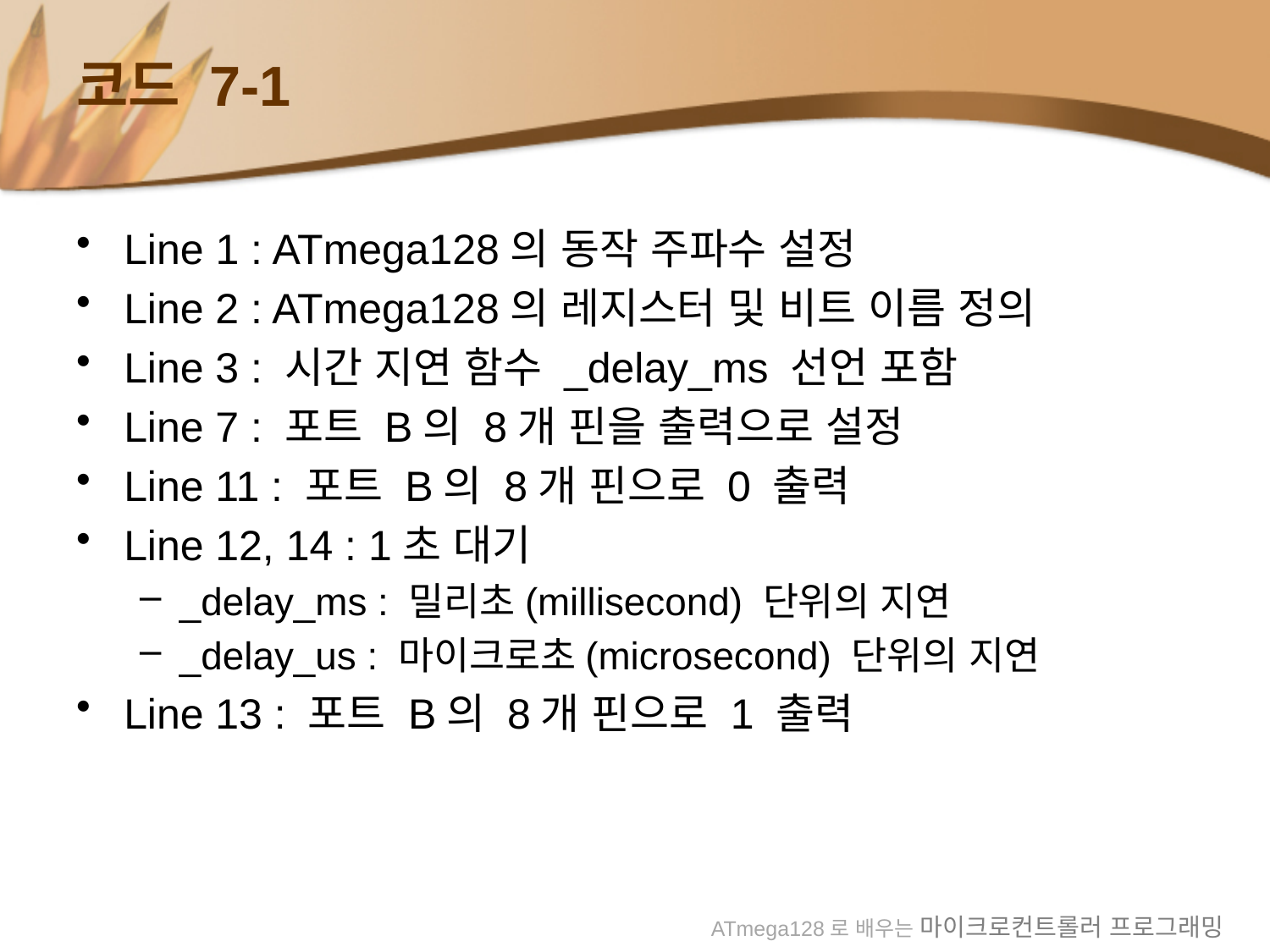

# 코드 7-1
Line 1 : ATmega128의 동작 주파수 설정
Line 2 : ATmega128의 레지스터 및 비트 이름 정의
Line 3 : 시간 지연 함수 _delay_ms 선언 포함
Line 7 : 포트 B의 8개 핀을 출력으로 설정
Line 11 : 포트 B의 8개 핀으로 0 출력
Line 12, 14 : 1초 대기
_delay_ms : 밀리초(millisecond) 단위의 지연
_delay_us : 마이크로초(microsecond) 단위의 지연
Line 13 : 포트 B의 8개 핀으로 1 출력